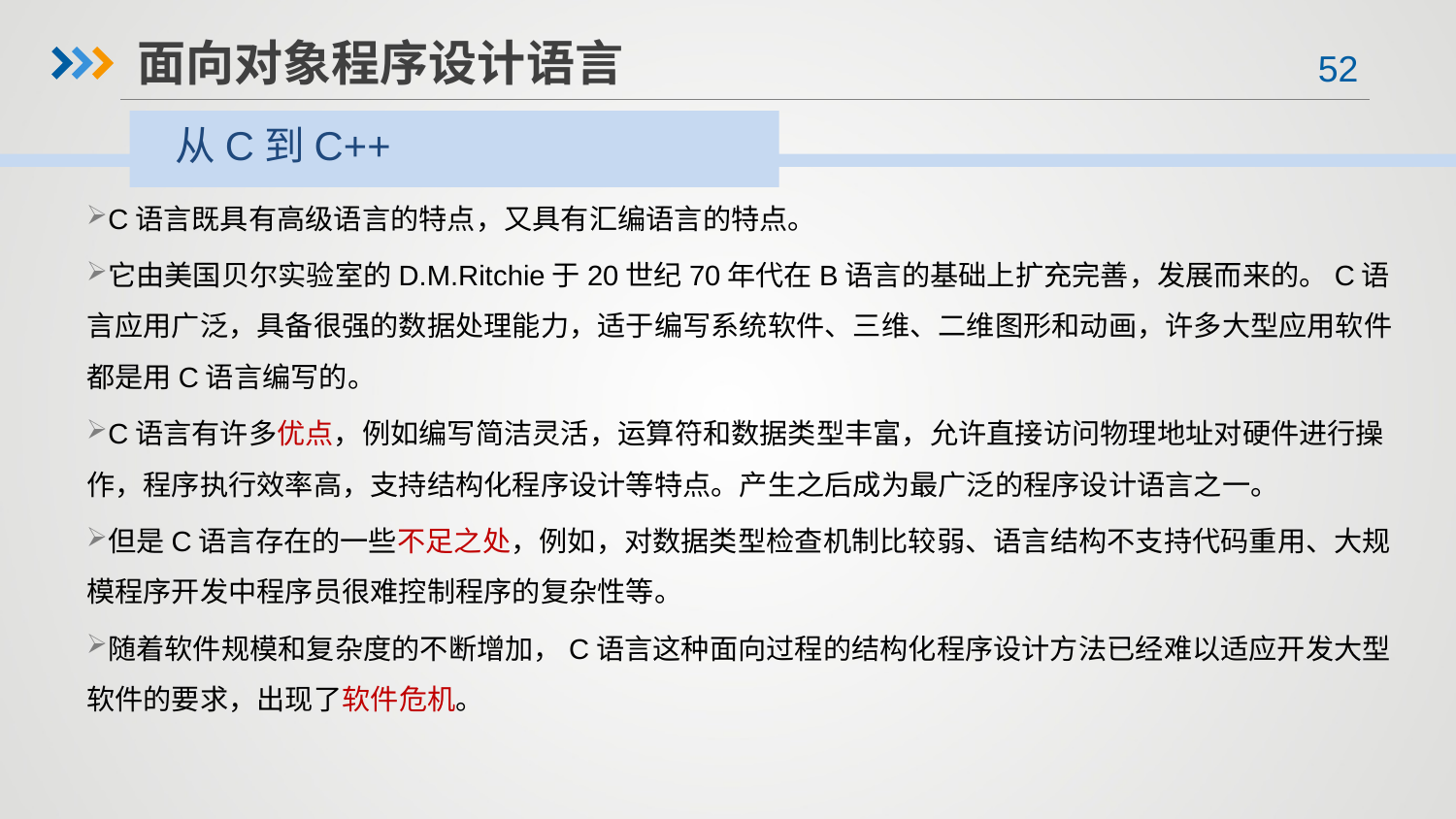

面向对象程序设计语言

 从C到C++
C语言既具有高级语言的特点，又具有汇编语言的特点。
它由美国贝尔实验室的D.M.Ritchie于20世纪70年代在B语言的基础上扩充完善，发展而来的。C语言应用广泛，具备很强的数据处理能力，适于编写系统软件、三维、二维图形和动画，许多大型应用软件都是用C语言编写的。
C语言有许多优点，例如编写简洁灵活，运算符和数据类型丰富，允许直接访问物理地址对硬件进行操作，程序执行效率高，支持结构化程序设计等特点。产生之后成为最广泛的程序设计语言之一。
但是C语言存在的一些不足之处，例如，对数据类型检查机制比较弱、语言结构不支持代码重用、大规模程序开发中程序员很难控制程序的复杂性等。
随着软件规模和复杂度的不断增加，C语言这种面向过程的结构化程序设计方法已经难以适应开发大型软件的要求，出现了软件危机。